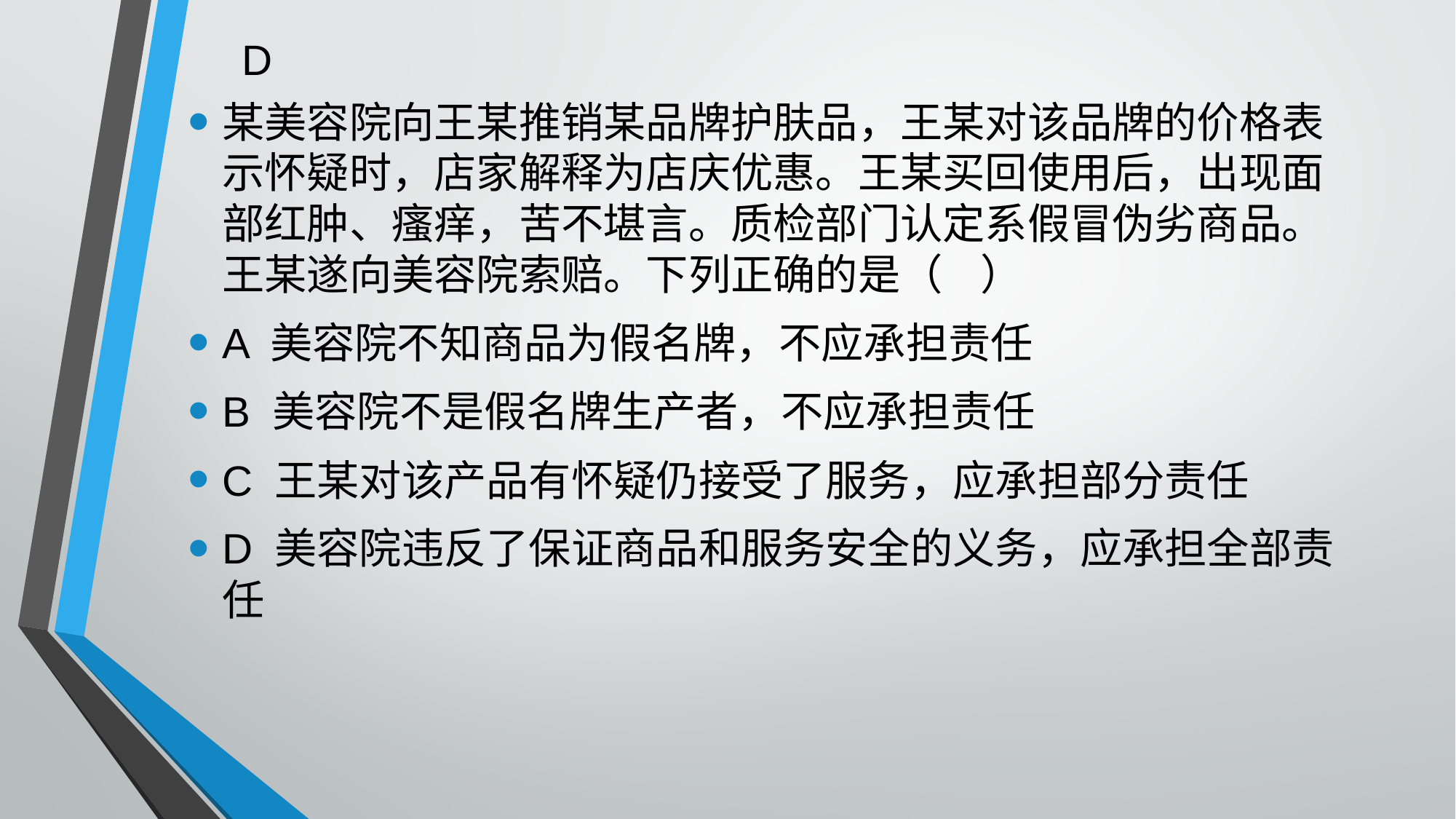

某美容院向王某推销某品牌护肤品，王某对该品牌的价格表示怀疑时，店家解释为店庆优惠。王某买回使用后，出现面部红肿、瘙痒，苦不堪言。质检部门认定系假冒伪劣商品。王某遂向美容院索赔。下列正确的是（    ）
A 美容院不知商品为假名牌，不应承担责任
B 美容院不是假名牌生产者，不应承担责任
C 王某对该产品有怀疑仍接受了服务，应承担部分责任
D 美容院违反了保证商品和服务安全的义务，应承担全部责任
D